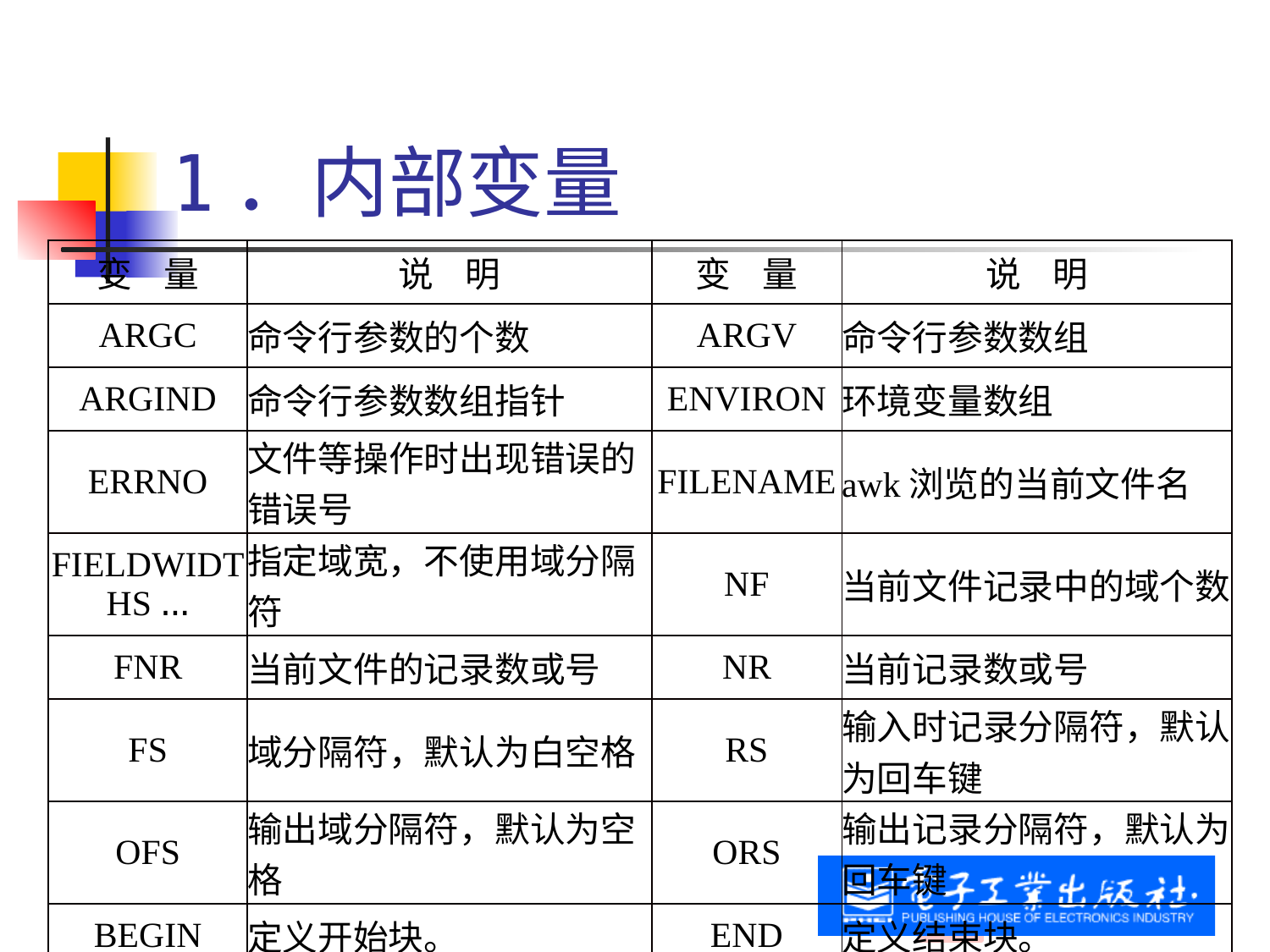

# 1．内部变量
| 变 量 | 说 明 | 变 量 | 说 明 |
| --- | --- | --- | --- |
| ARGC | 命令行参数的个数 | ARGV | 命令行参数数组 |
| ARGIND | 命令行参数数组指针 | ENVIRON | 环境变量数组 |
| ERRNO | 文件等操作时出现错误的错误号 | FILENAME | awk浏览的当前文件名 |
| FIELDWIDTHS … | 指定域宽，不使用域分隔符 | NF | 当前文件记录中的域个数 |
| FNR | 当前文件的记录数或号 | NR | 当前记录数或号 |
| FS | 域分隔符，默认为白空格 | RS | 输入时记录分隔符，默认为回车键 |
| OFS | 输出域分隔符，默认为空格 | ORS | 输出记录分隔符，默认为回车键 |
| BEGIN | 定义开始块。 | END | 定义结束块。 |